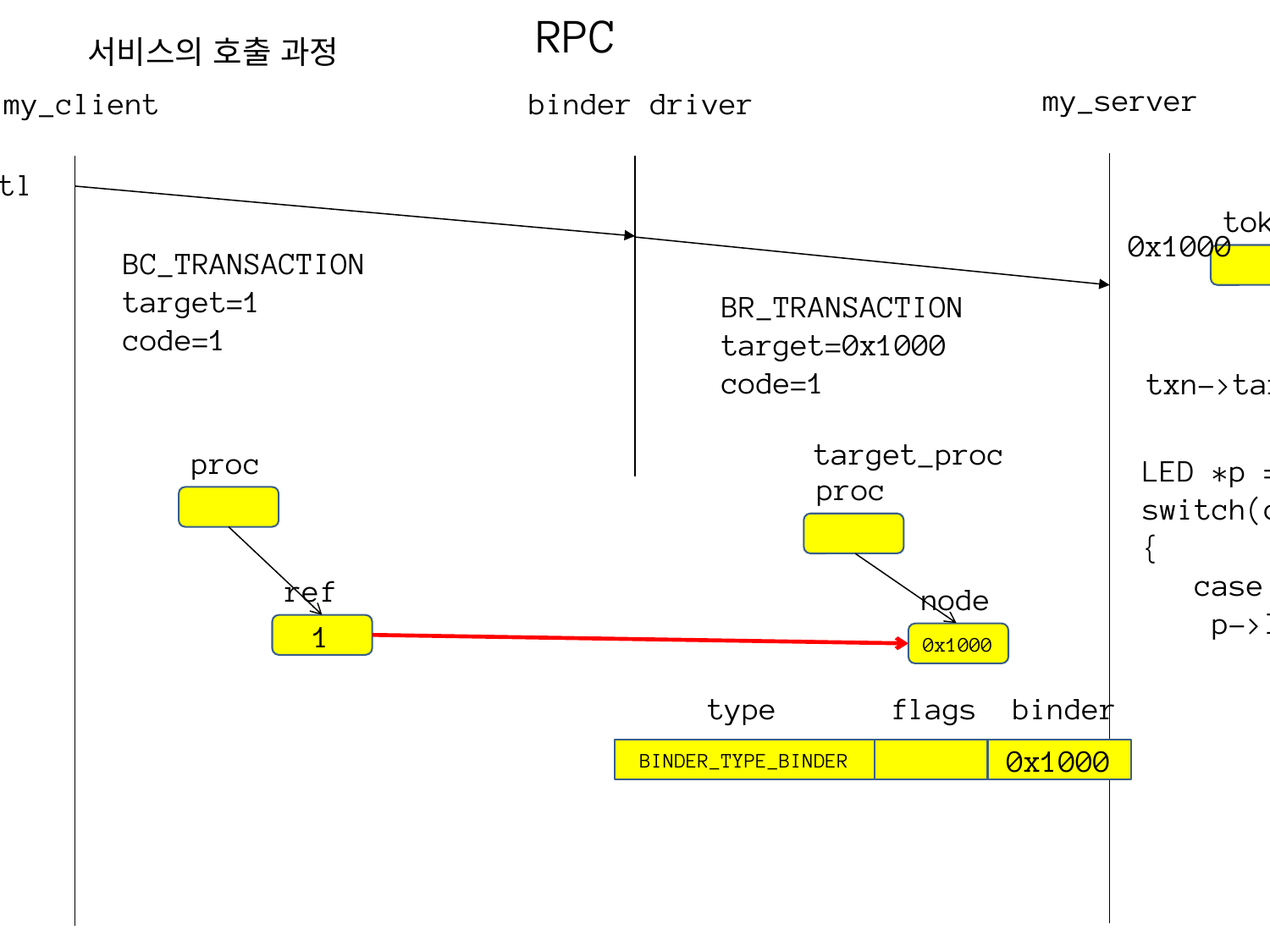

RPC
서비스의 호출 과정
my_server
my_client
binder driver
ioctl
token
0x1000
BC_TRANSACTION
target=1
code=1

BR_TRANSACTION
target=0x1000
code=1
txn->target.ptr
target_proc
proc
LED *p = ptr;
switch(code)
{
   case 1:
    p->ledOn();
proc

ref
node
1
0x1000
flags
type
binder
BINDER_TYPE_BINDER

0x1000